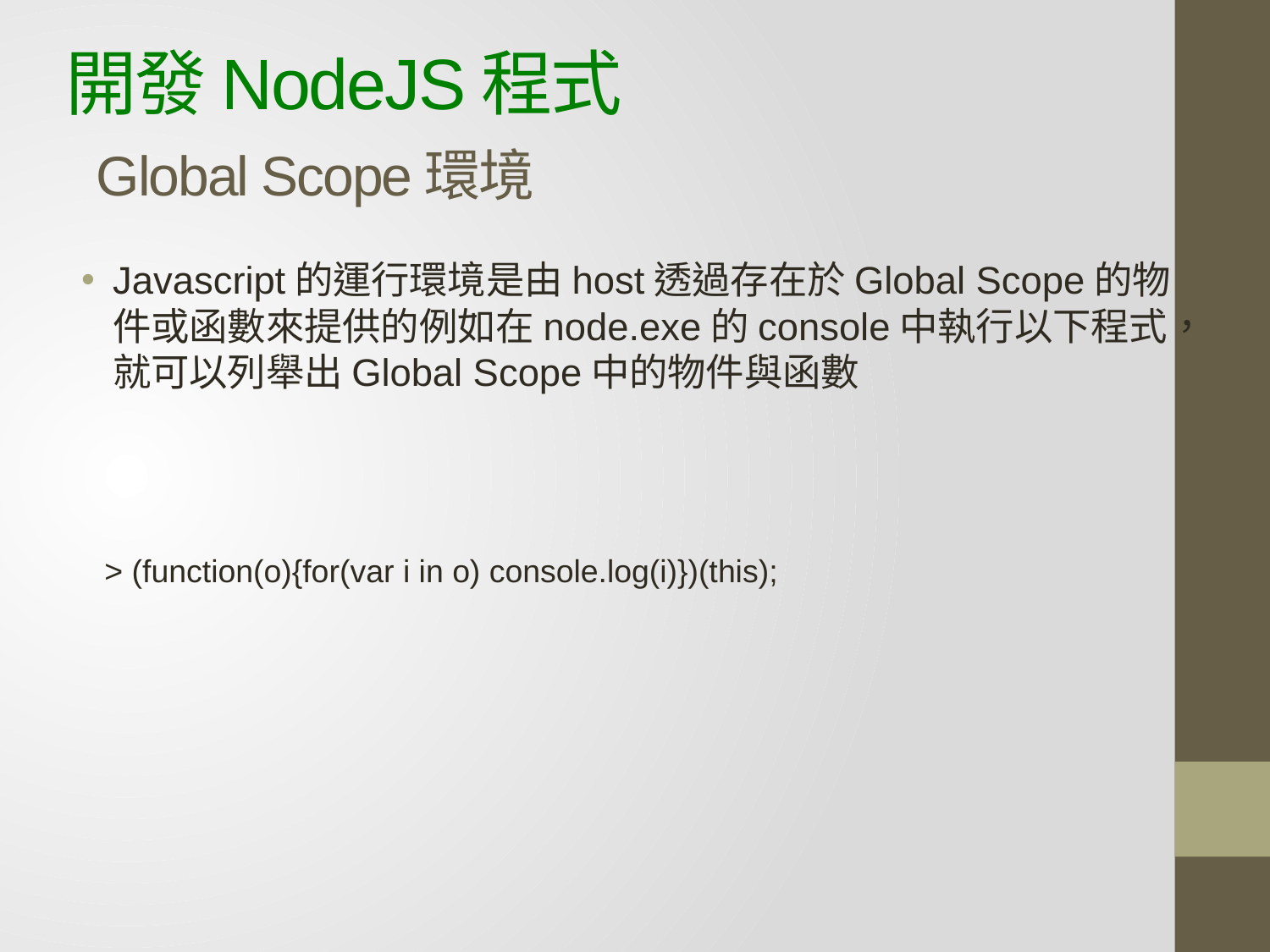

# 開發NodeJS程式 Global Scope環境

Javascript的運行環境是由host透過存在於Global Scope的物件或函數來提供的例如在node.exe的console中執行以下程式，就可以列舉出Global Scope中的物件與函數
> (function(o){for(var i in o) console.log(i)})(this);